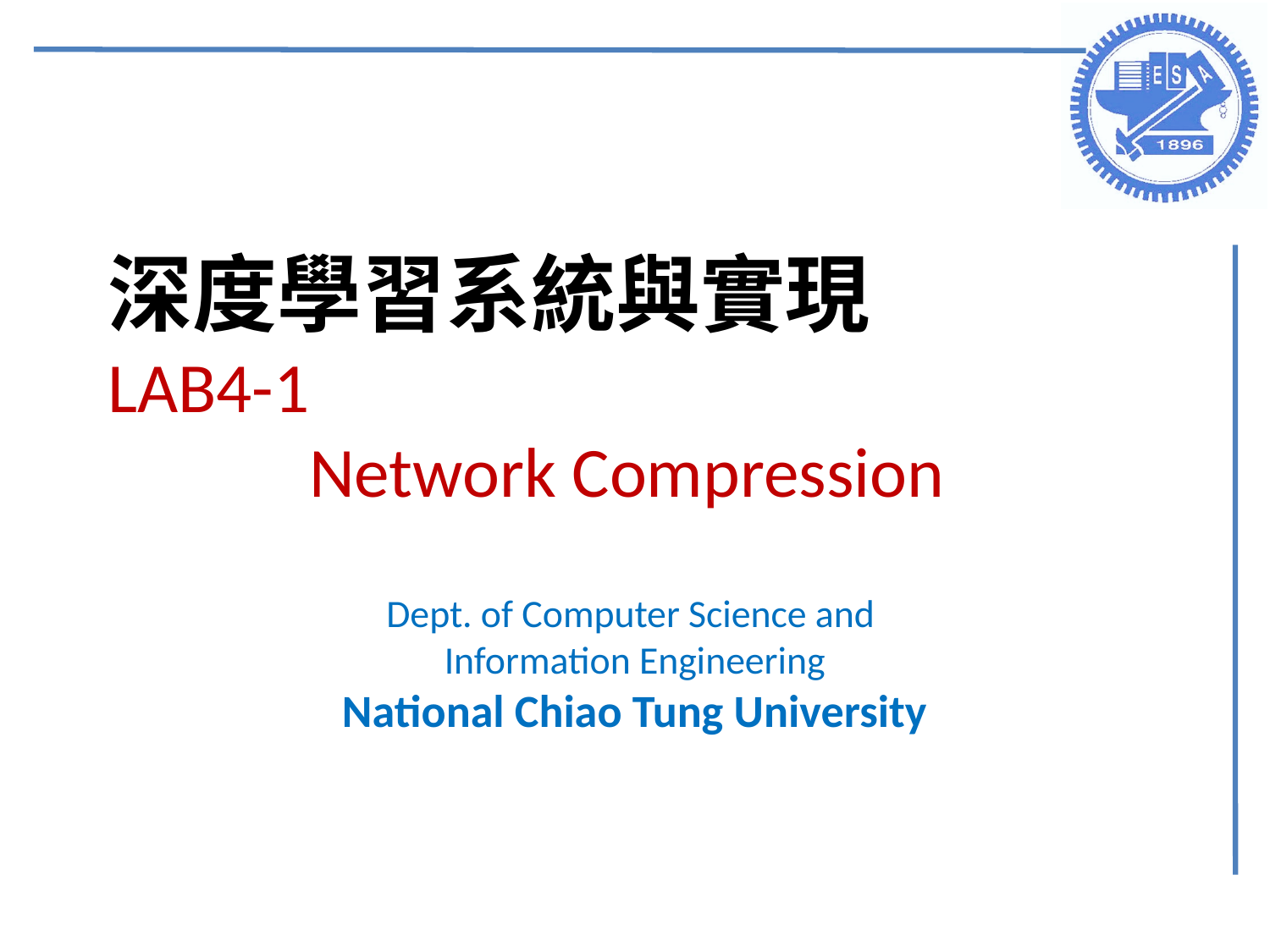

深度學習系統與實現
LAB4-1
Network Compression
Dept. of Computer Science and
Information Engineering
National Chiao Tung University